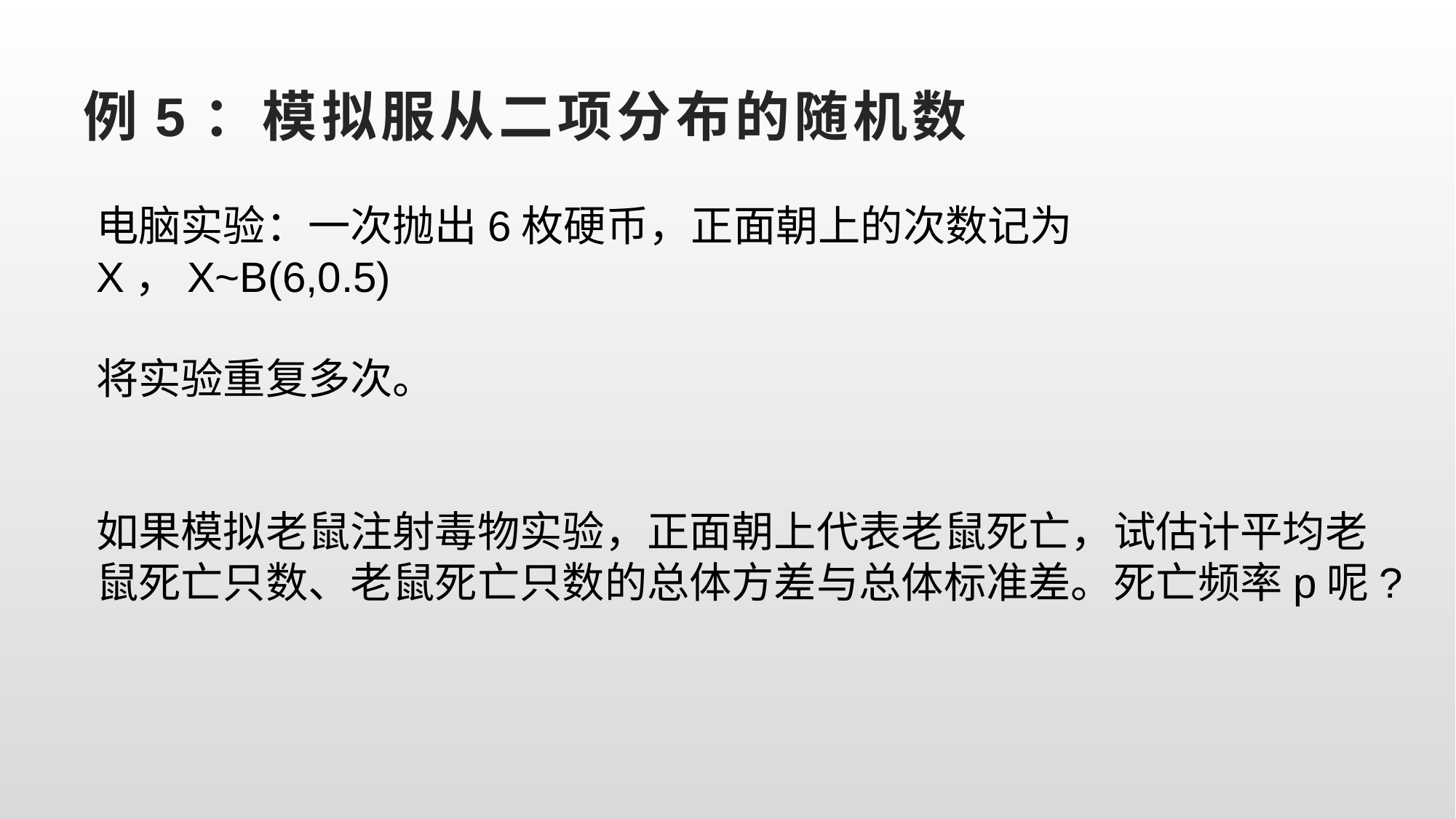

# 例5：模拟服从二项分布的随机数
电脑实验：一次抛出6枚硬币，正面朝上的次数记为X，X~B(6,0.5)

将实验重复多次。

如果模拟老鼠注射毒物实验，正面朝上代表老鼠死亡，试估计平均老鼠死亡只数、老鼠死亡只数的总体方差与总体标准差。死亡频率p呢?